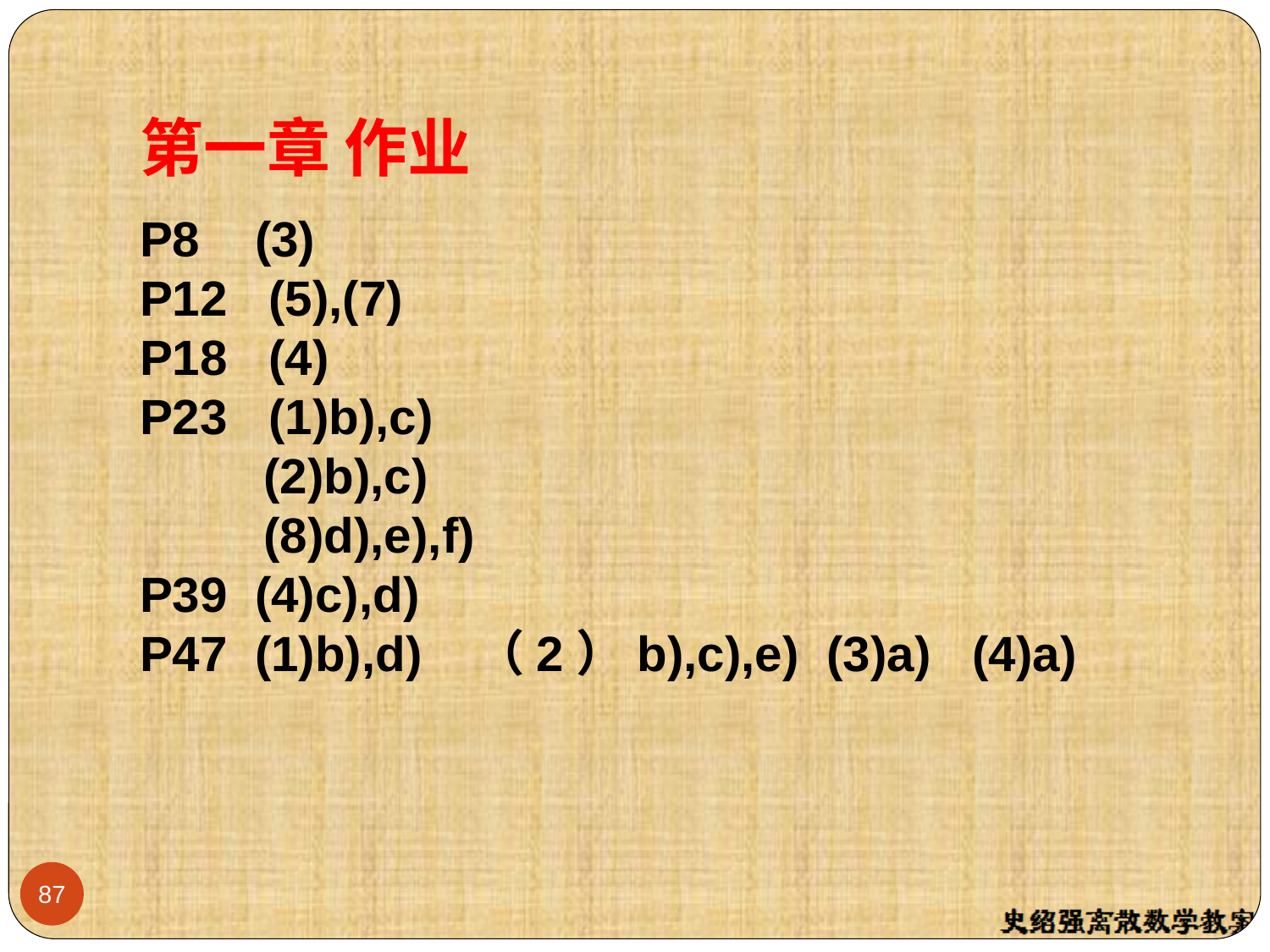

第一章 作业
P8    (3)
P12   (5),(7)
P18   (4)
P23   (1)b),c)
         (2)b),c)
         (8)d),e),f)
P39  (4)c),d)
P47  (1)b),d)   （2）b),c),e)  (3)a)   (4)a)

87